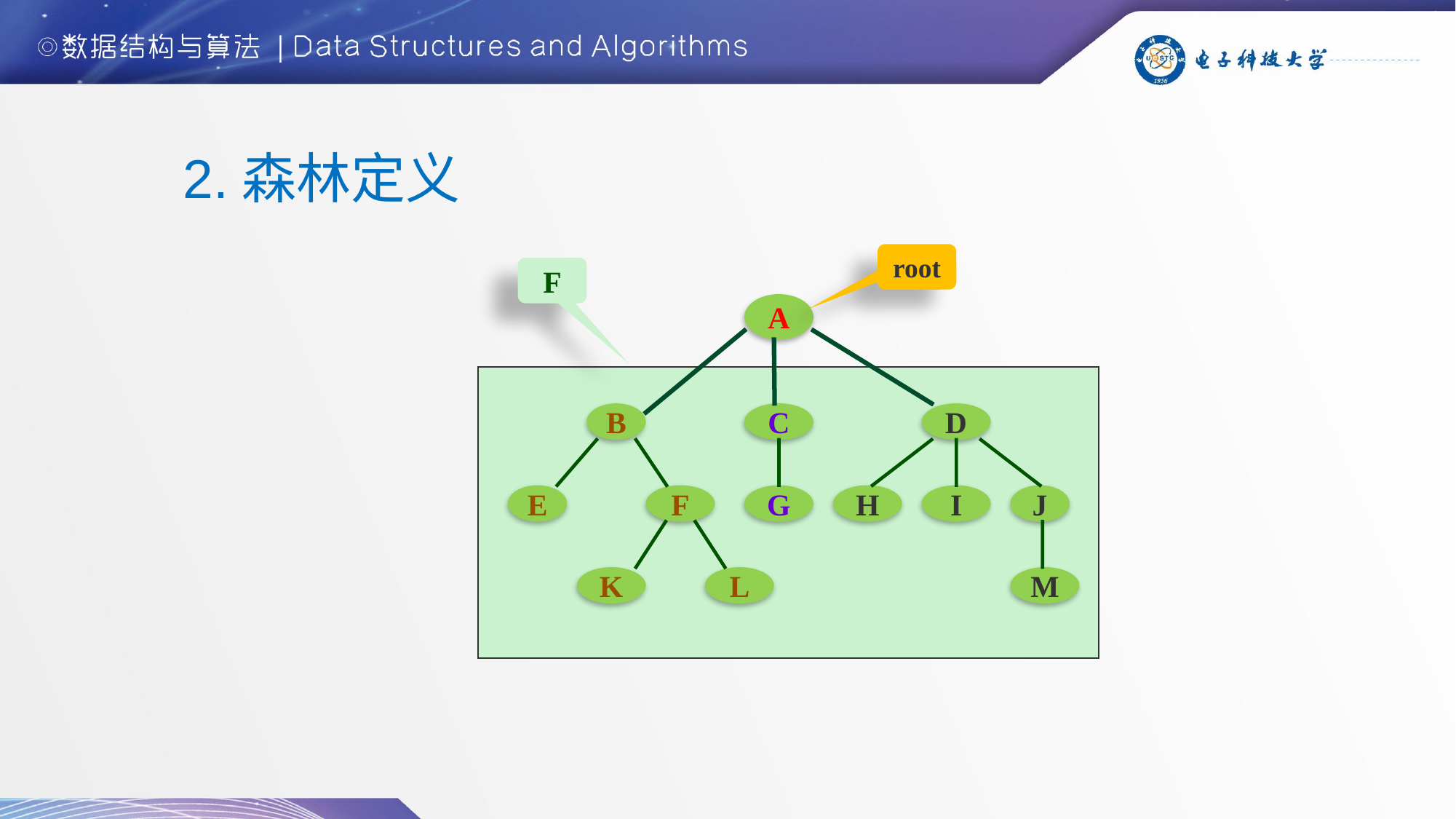

2.森林定义
root
F
A

B
C
D

E
F
G
H
I
J

K
L
M